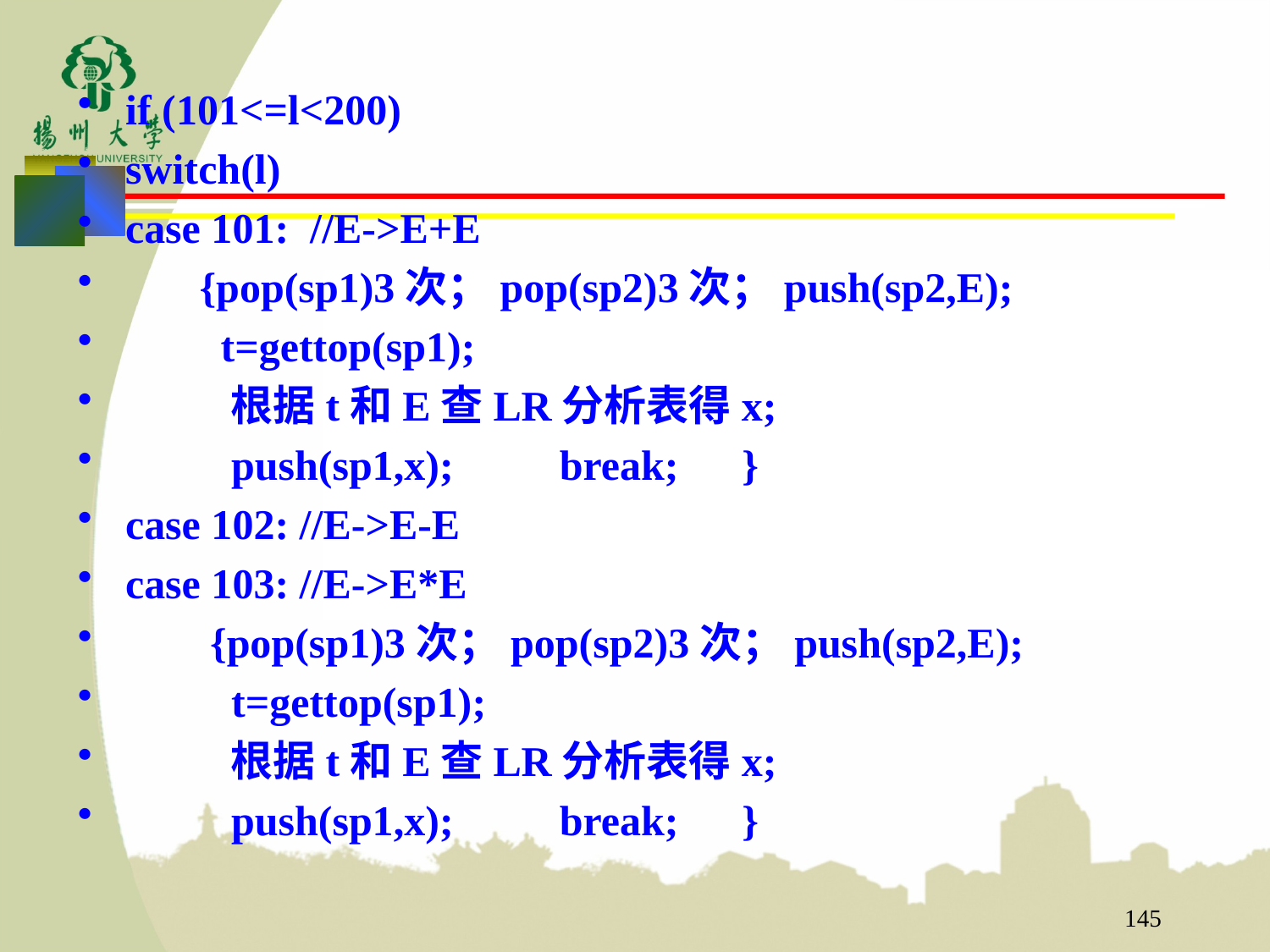

if (101<=l<200)
switch(l)
case 101:  //E->E+E
       {pop(sp1)3次；pop(sp2)3次；push(sp2,E);
         t=gettop(sp1);
          根据t和E查LR分析表得x;
          push(sp1,x);          break;      }
case 102: //E->E-E
case 103: //E->E*E
        {pop(sp1)3次；pop(sp2)3次；push(sp2,E);
          t=gettop(sp1);
          根据t和E查LR分析表得x;
          push(sp1,x);          break;      }

145